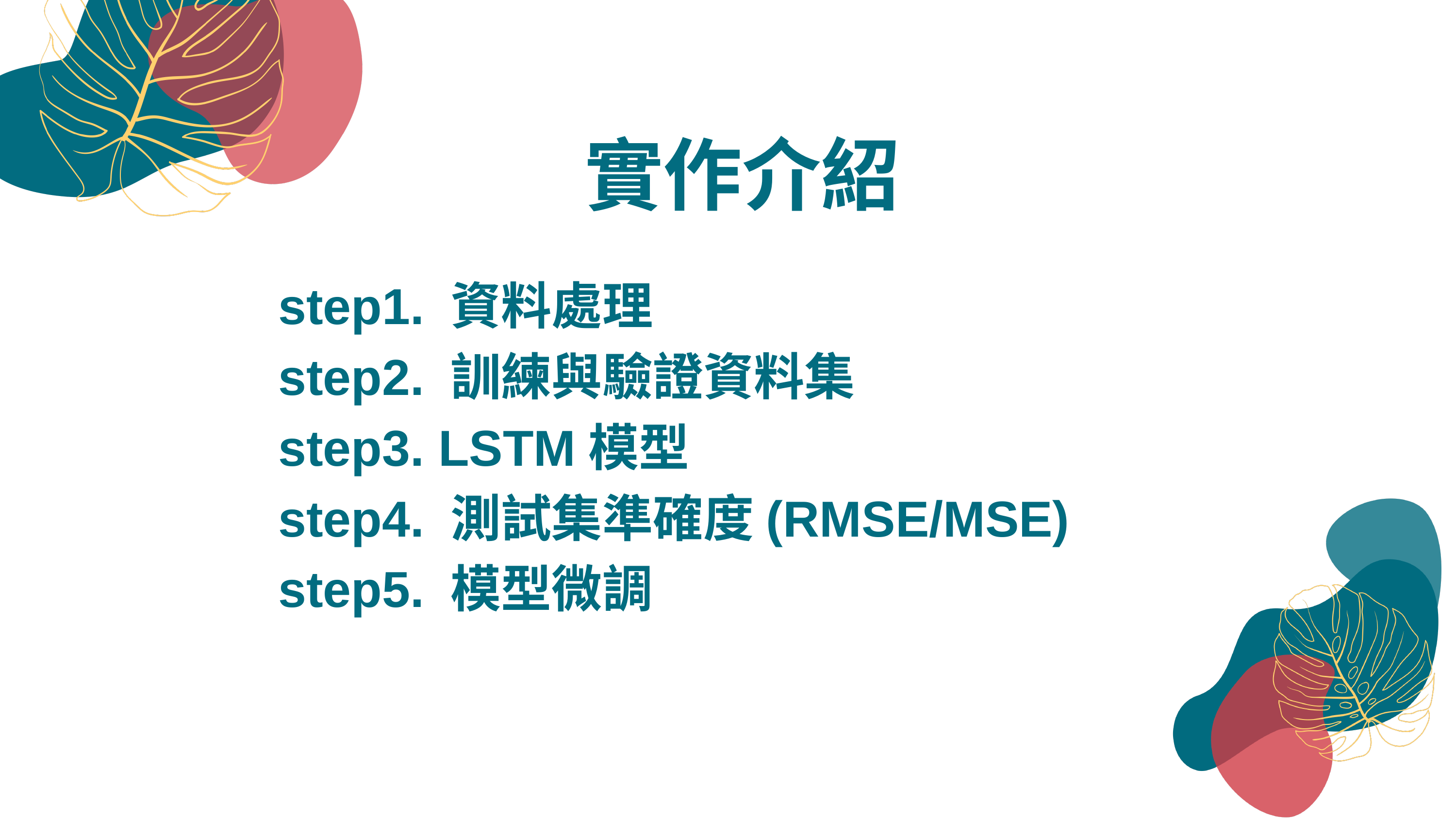

實作介紹
step1. 資料處理
step2. 訓練與驗證資料集
step3. LSTM模型
step4. 測試集準確度(RMSE/MSE)
step5. 模型微調